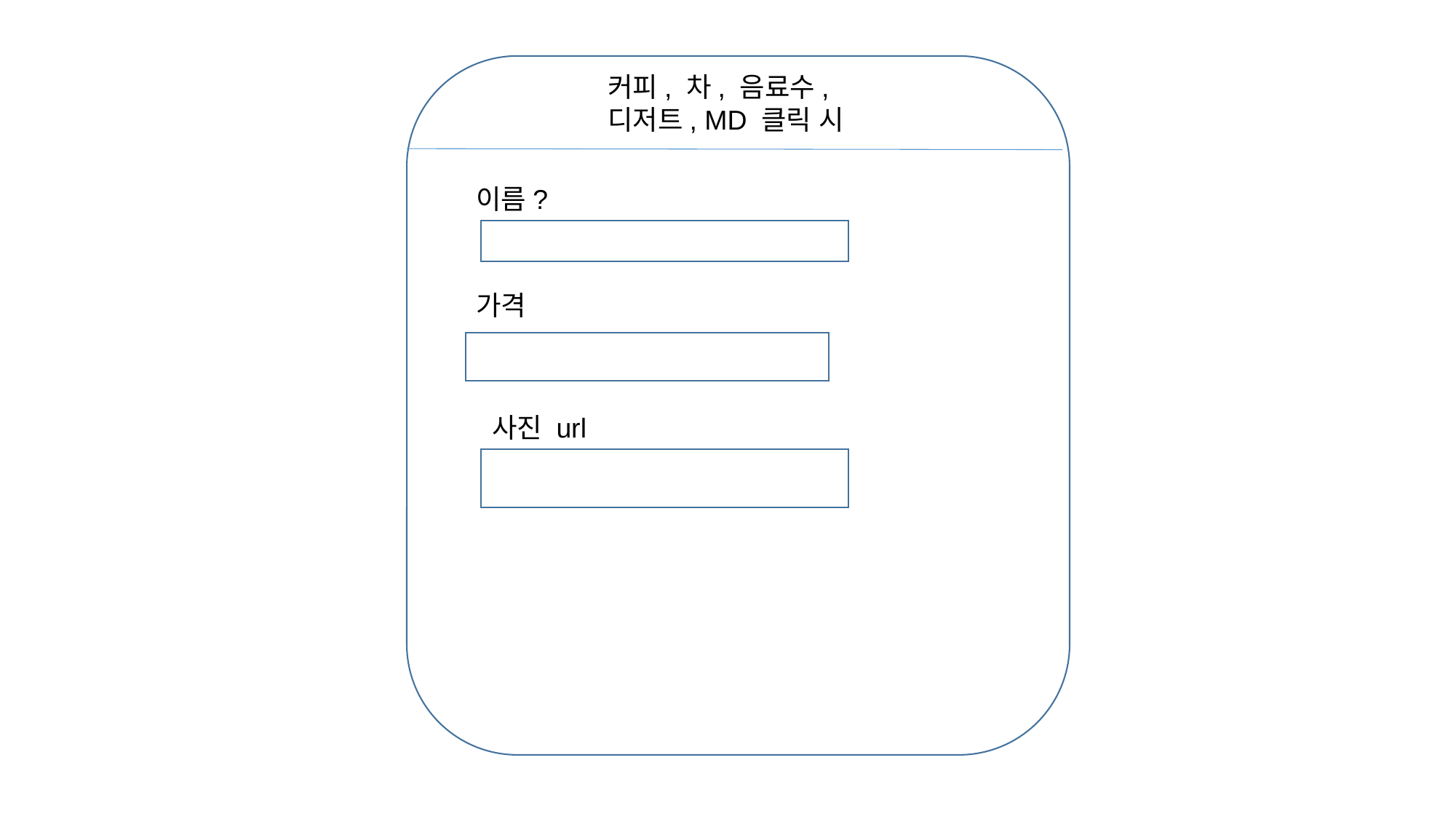

커피, 차, 음료수, 디저트, MD 클릭 시
이름?

가격

사진 url